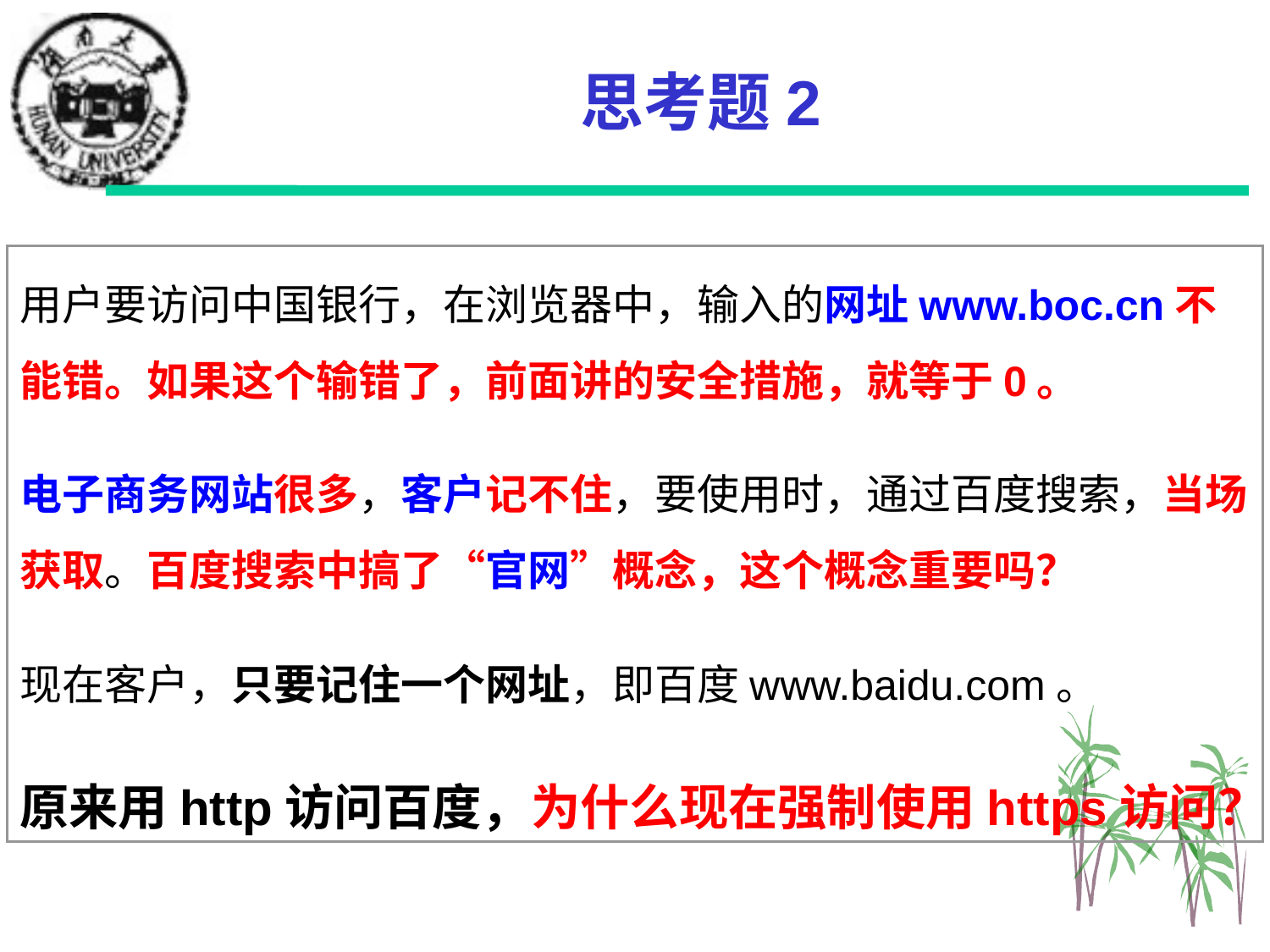

思考题2
用户要访问中国银行，在浏览器中，输入的网址www.boc.cn不能错。如果这个输错了，前面讲的安全措施，就等于0。
电子商务网站很多，客户记不住，要使用时，通过百度搜索，当场获取。百度搜索中搞了“官网”概念，这个概念重要吗？
现在客户，只要记住一个网址，即百度www.baidu.com。
原来用http访问百度，为什么现在强制使用https访问？